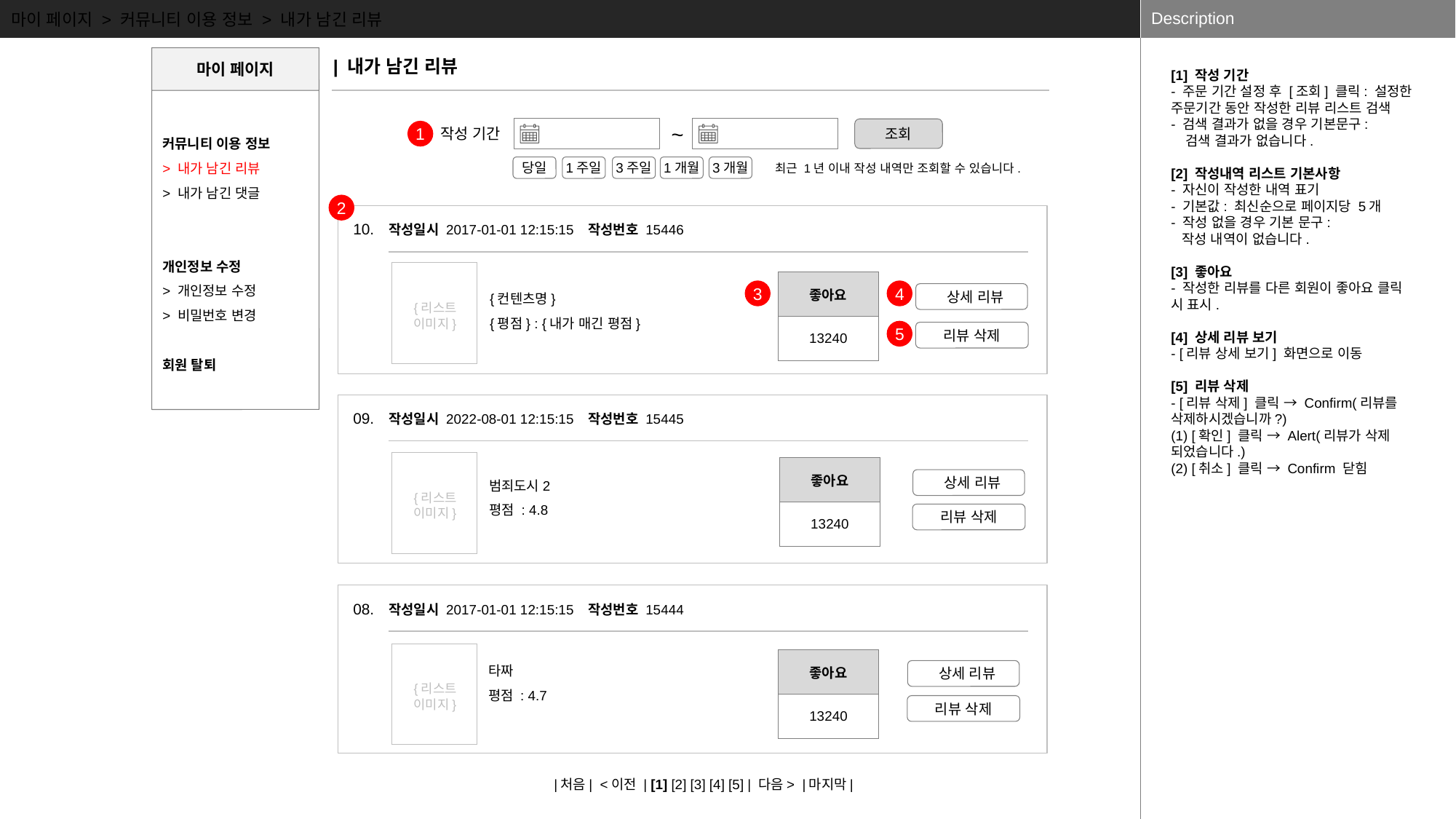

마이 페이지 > 커뮤니티 이용 정보 > 내가 남긴 리뷰
마이 페이지
 | 내가 남긴 리뷰

[1] 작성 기간
- 주문 기간 설정 후 [조회] 클릭: 설정한 주문기간 동안 작성한 리뷰 리스트 검색
- 검색 결과가 없을 경우 기본문구:
   검색 결과가 없습니다.

[2] 작성내역 리스트 기본사항
- 자신이 작성한 내역 표기
- 기본값: 최신순으로 페이지당 5개
- 작성 없을 경우 기본 문구:
  작성 내역이 없습니다.

[3] 좋아요
- 작성한 리뷰를 다른 회원이 좋아요 클릭 시 표시.

[4] 상세 리뷰 보기
- [리뷰 상세 보기] 화면으로 이동

[5] 리뷰 삭제
- [리뷰 삭제] 클릭 → Confirm(리뷰를 삭제하시겠습니까?)
(1) [확인] 클릭 → Alert(리뷰가 삭제 되었습니다.)
(2) [취소] 클릭 → Confirm 닫힘

커뮤니티 이용 정보
> 내가 남긴 리뷰
> 내가 남긴 댓글

개인정보 수정
> 개인정보 수정
> 비밀번호 변경

회원 탈퇴
~

조회
작성 기간
1

최근 1년 이내 작성 내역만 조회할 수 있습니다.
당일
1주일
3주일
1개월
3개월
2

10.   작성일시 2017-01-01 12:15:15   작성번호 15446
|  |
| --- |
| 좋아요 |
| --- |
| 13240 |
{컨텐츠명}
{평점} : {내가 매긴 평점}

4
3
 상세 리뷰
{리스트
이미지}
5
리뷰 삭제

09.   작성일시 2022-08-01 12:15:15   작성번호 15445

범죄도시2
평점 : 4.8
|  |
| --- |
| 좋아요 |
| --- |
| 13240 |
 상세 리뷰
{리스트
이미지}
리뷰 삭제

08.   작성일시 2017-01-01 12:15:15   작성번호 15444

타짜
평점 : 4.7
|  |
| --- |
| 좋아요 |
| --- |
| 13240 |
 상세 리뷰
{리스트
이미지}
리뷰 삭제
|처음|  <이전 | [1] [2] [3] [4] [5] | 다음>  |마지막|